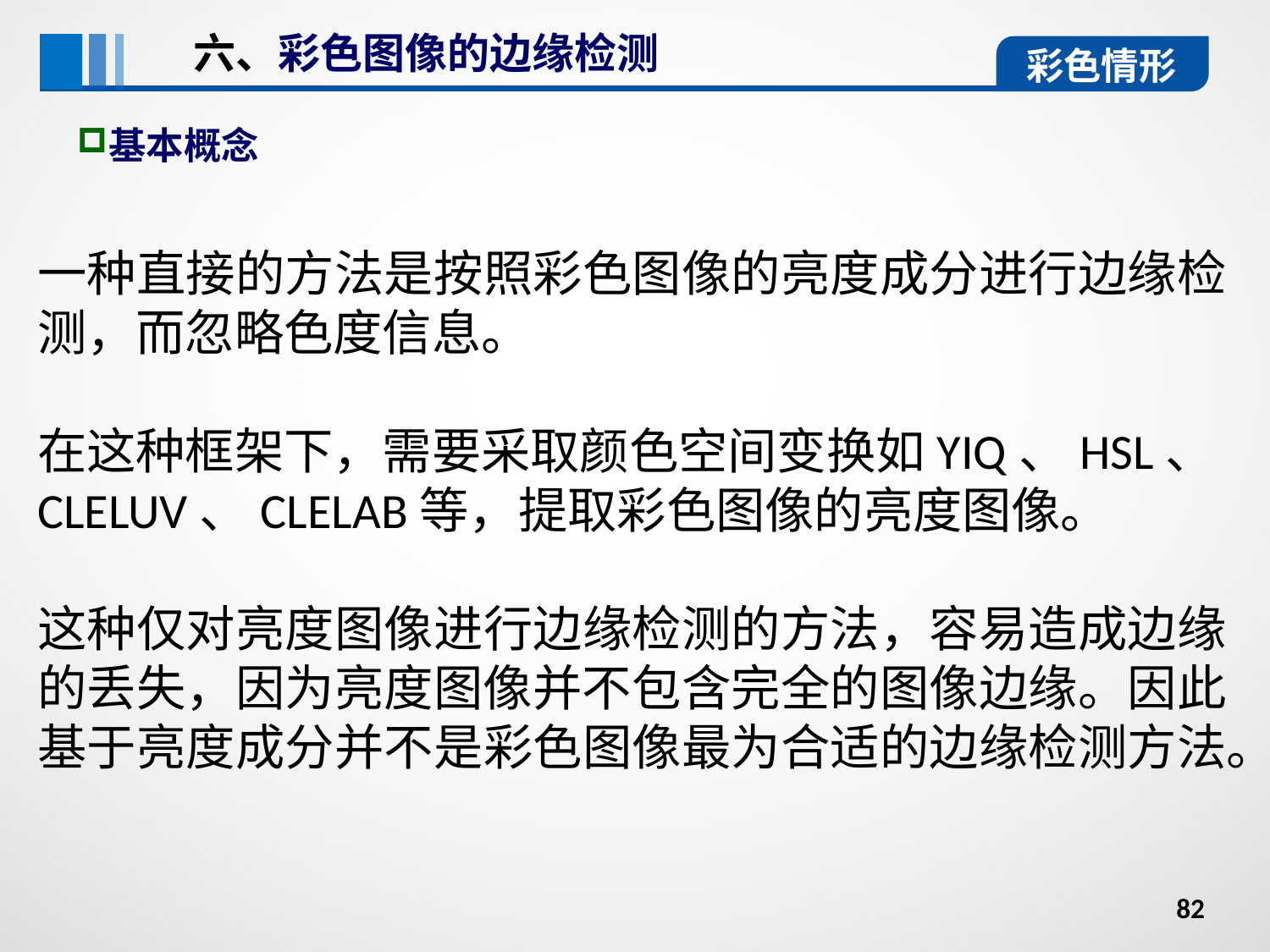

六、彩色图像的边缘检测
彩色情形
基本概念
一种直接的方法是按照彩色图像的亮度成分进行边缘检测，而忽略色度信息。

在这种框架下，需要采取颜色空间变换如YIQ、HSL、CLELUV、CLELAB等，提取彩色图像的亮度图像。

这种仅对亮度图像进行边缘检测的方法，容易造成边缘的丢失，因为亮度图像并不包含完全的图像边缘。因此基于亮度成分并不是彩色图像最为合适的边缘检测方法。

82